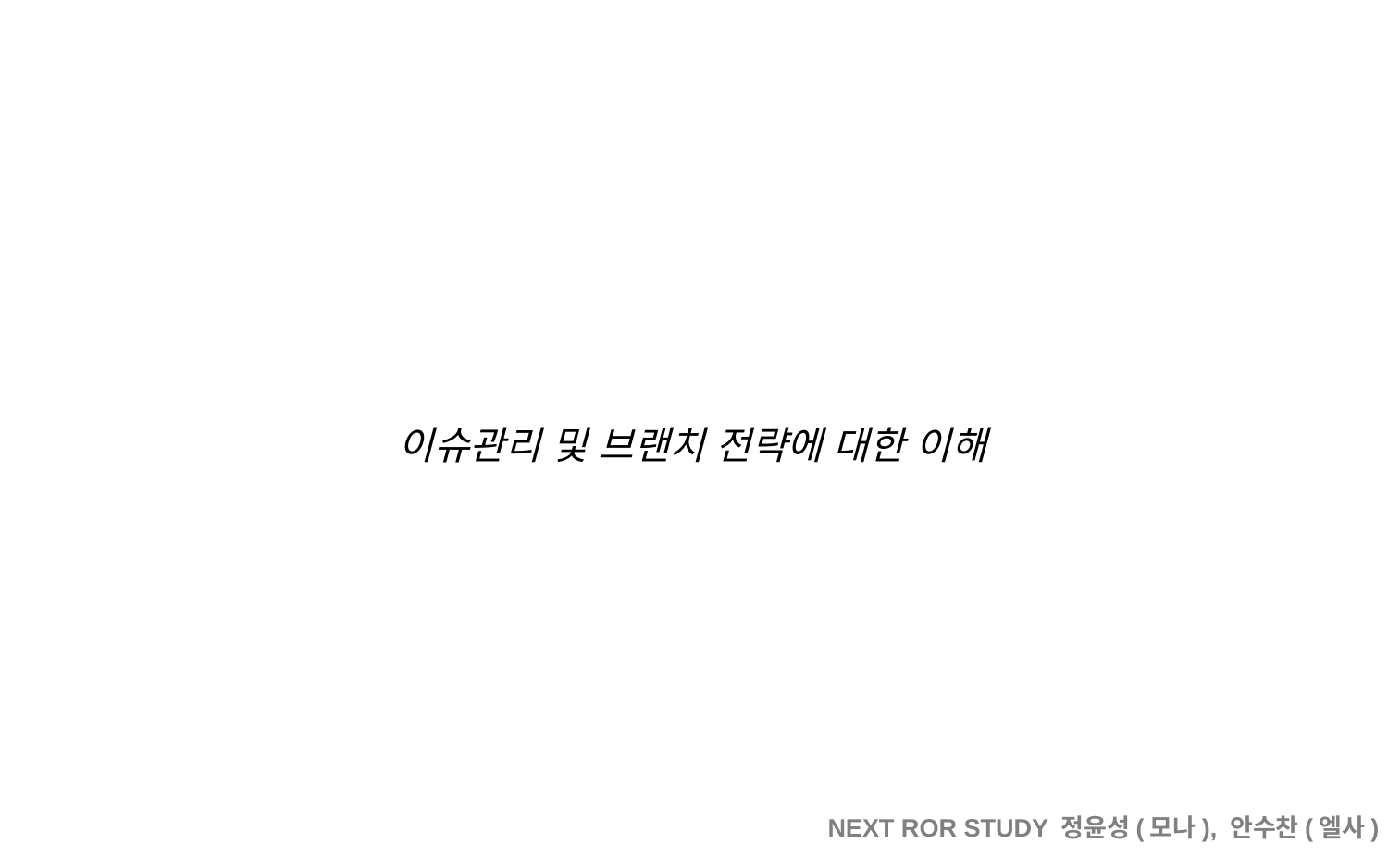

이슈관리 및 브랜치 전략에 대한 이해
NEXT ROR STUDY 정윤성(모나), 안수찬(엘사)